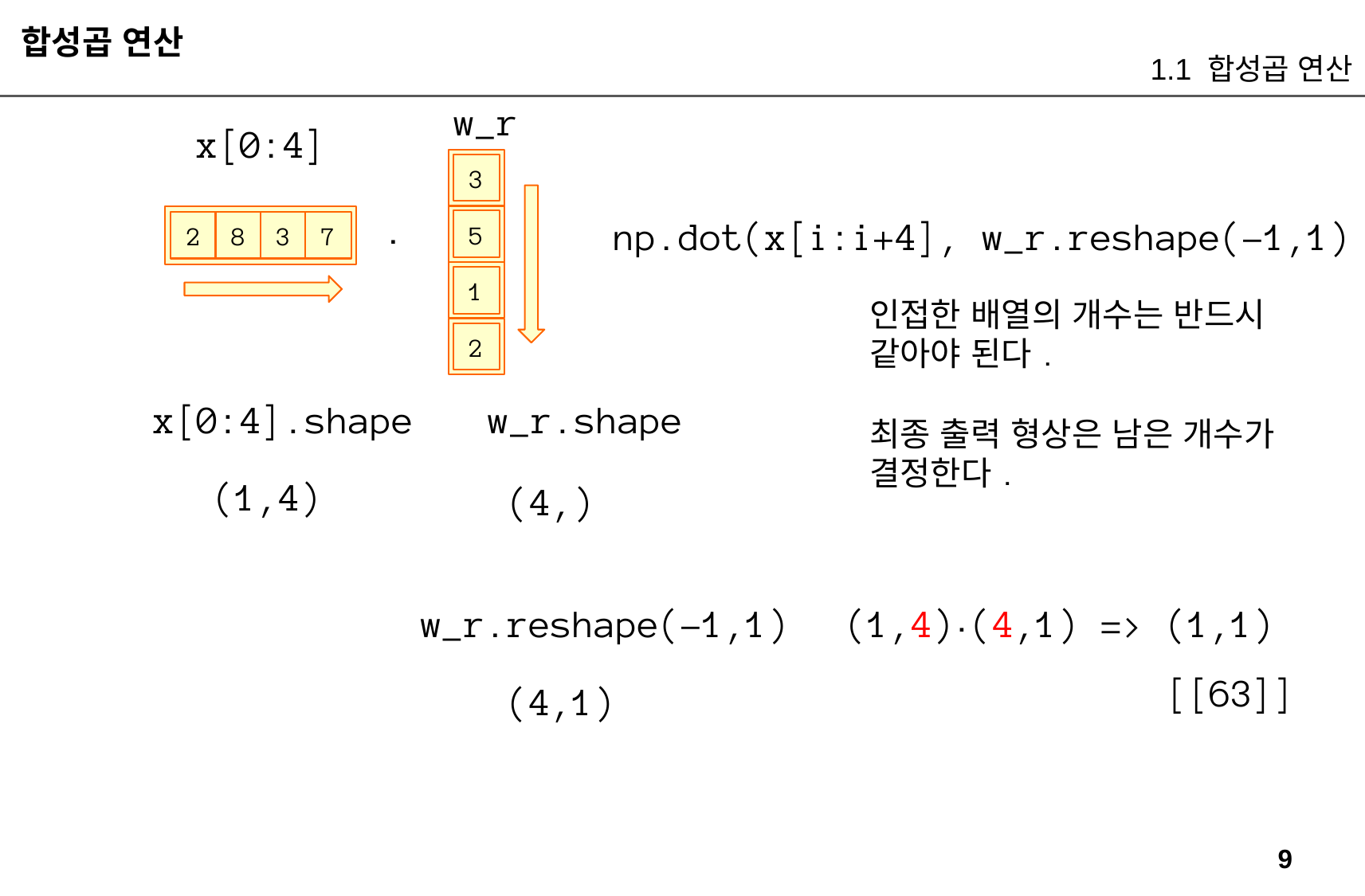

합성곱 연산
1.1 합성곱 연산
w_r
x[0:4]

3
.
np.dot(x[i:i+4], w_r.reshape(-1,1)

5
2
8
3
7

1

인접한 배열의 개수는 반드시
같아야 된다.

최종 출력 형상은 남은 개수가
결정한다.

2
x[0:4].shape
w_r.shape
(1,4)
(4,)
.
w_r.reshape(-1,1)
(1,4)
(4,1) => (1,1)
[[63]]
(4,1)